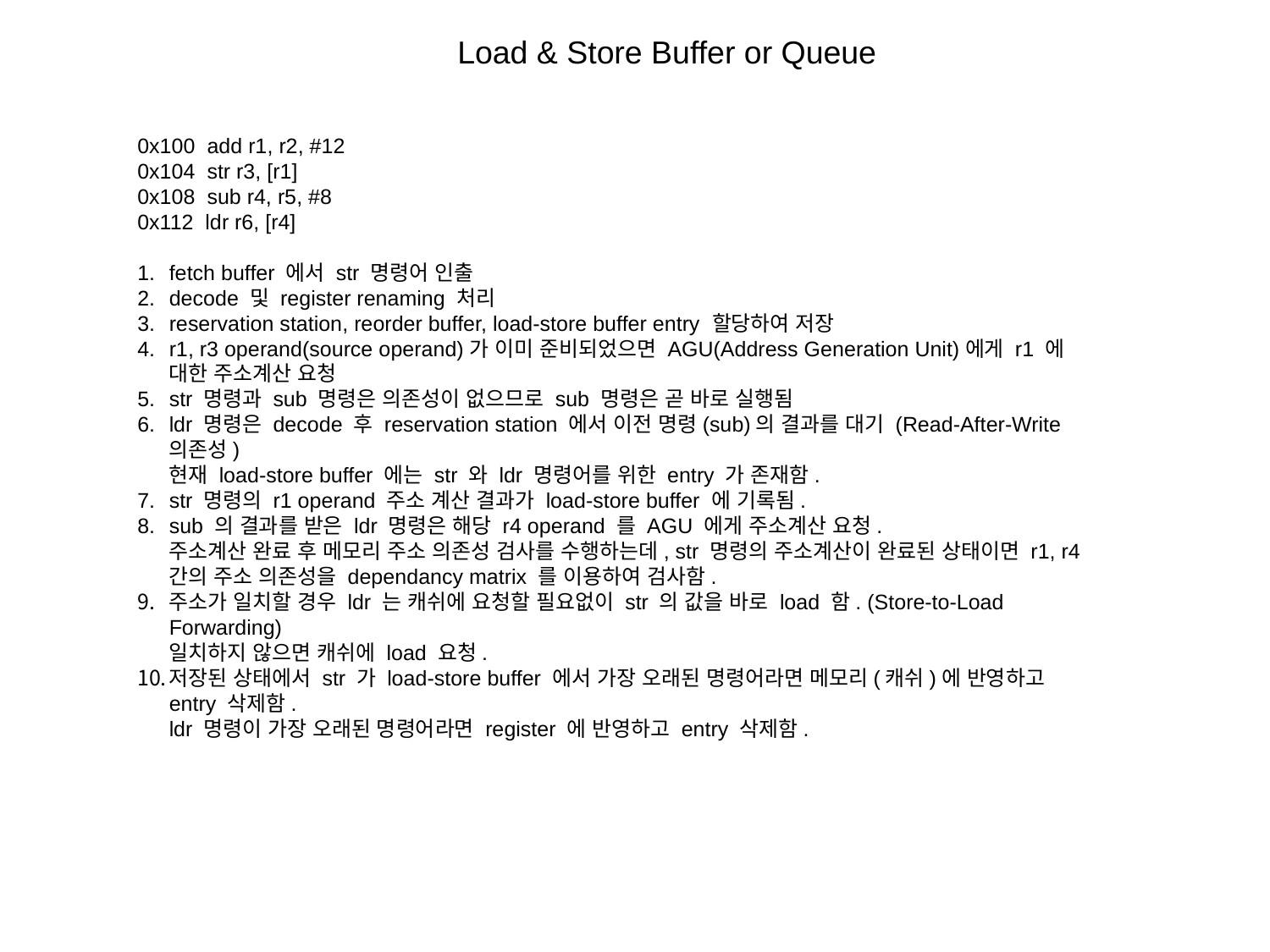

Load & Store Buffer or Queue
0x100  add r1, r2, #12
0x104  str r3, [r1]
0x108  sub r4, r5, #8
0x112  ldr r6, [r4]

fetch buffer 에서 str 명령어 인출
decode 및 register renaming 처리
reservation station, reorder buffer, load-store buffer entry 할당하여 저장
r1, r3 operand(source operand)가 이미 준비되었으면 AGU(Address Generation Unit)에게 r1 에 대한 주소계산 요청
str 명령과 sub 명령은 의존성이 없으므로 sub 명령은 곧 바로 실행됨
ldr 명령은 decode 후 reservation station 에서 이전 명령(sub)의 결과를 대기 (Read-After-Write 의존성)
현재 load-store buffer 에는 str 와 ldr 명령어를 위한 entry 가 존재함.
str 명령의 r1 operand 주소 계산 결과가 load-store buffer 에 기록됨.
sub 의 결과를 받은 ldr 명령은 해당 r4 operand 를 AGU 에게 주소계산 요청.
주소계산 완료 후 메모리 주소 의존성 검사를 수행하는데, str 명령의 주소계산이 완료된 상태이면 r1, r4 간의 주소 의존성을 dependancy matrix 를 이용하여 검사함.
주소가 일치할 경우 ldr 는 캐쉬에 요청할 필요없이 str 의 값을 바로 load 함. (Store-to-Load Forwarding)
일치하지 않으면 캐쉬에 load 요청.
저장된 상태에서 str 가 load-store buffer 에서 가장 오래된 명령어라면 메모리(캐쉬)에 반영하고 entry 삭제함.
ldr 명령이 가장 오래된 명령어라면 register 에 반영하고 entry 삭제함.